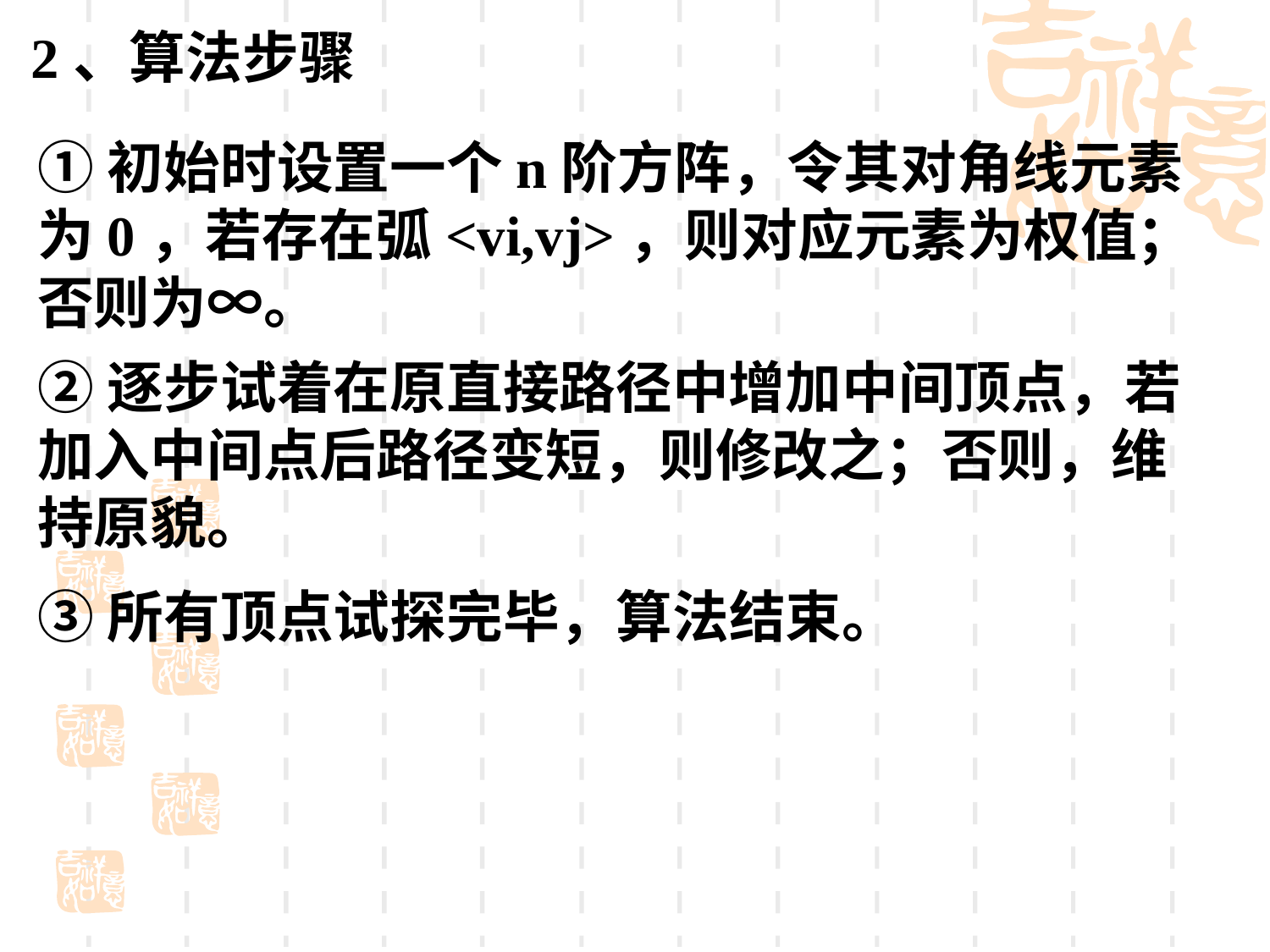

2、算法步骤
①初始时设置一个n阶方阵，令其对角线元素为0，若存在弧<vi,vj>，则对应元素为权值；否则为∞。
②逐步试着在原直接路径中增加中间顶点，若加入中间点后路径变短，则修改之；否则，维持原貌。
③所有顶点试探完毕，算法结束。